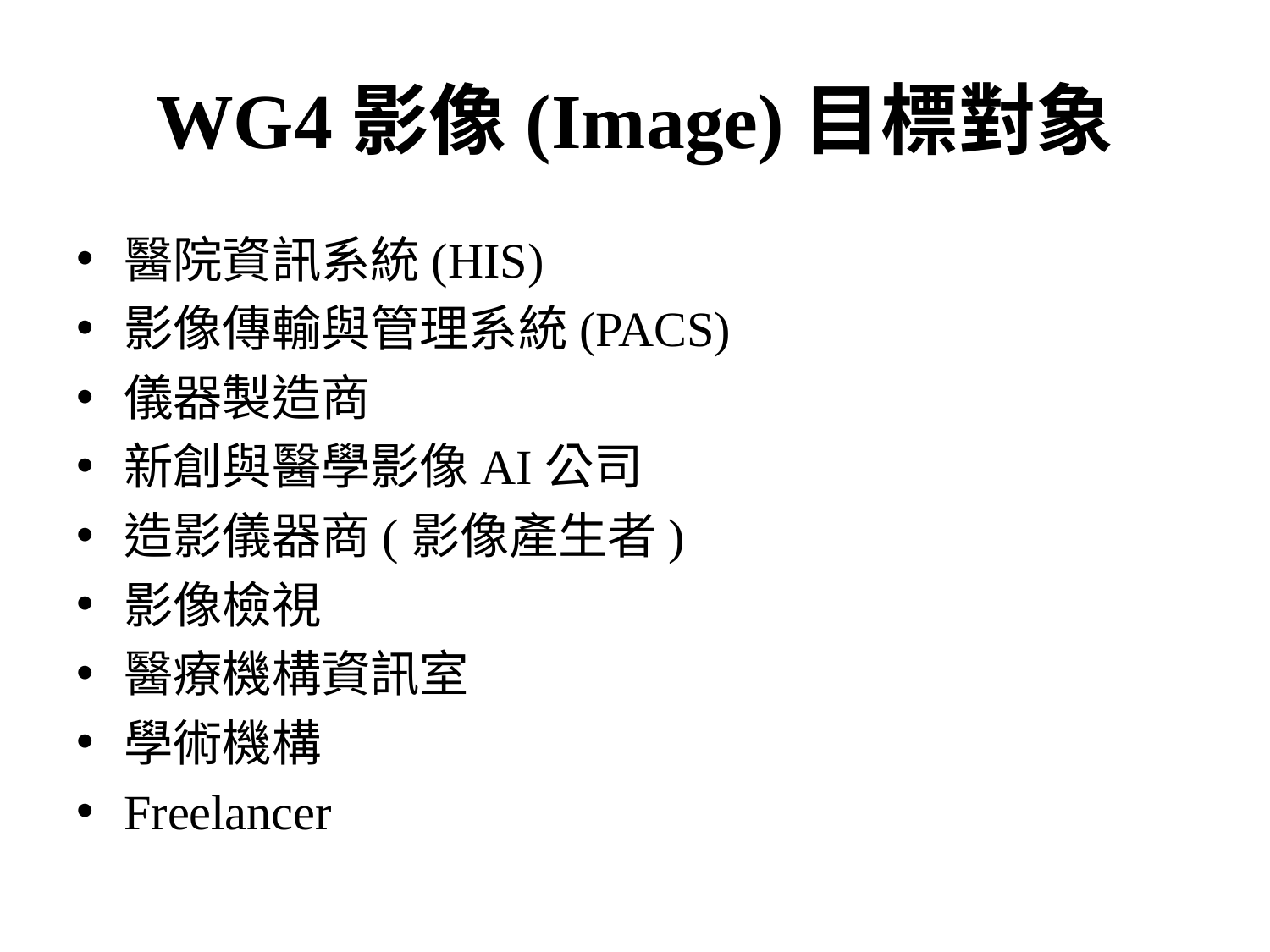

# WG4影像(Image)目標對象
醫院資訊系統(HIS)
影像傳輸與管理系統(PACS)
儀器製造商
新創與醫學影像AI公司
造影儀器商(影像產生者)
影像檢視
醫療機構資訊室
學術機構
Freelancer